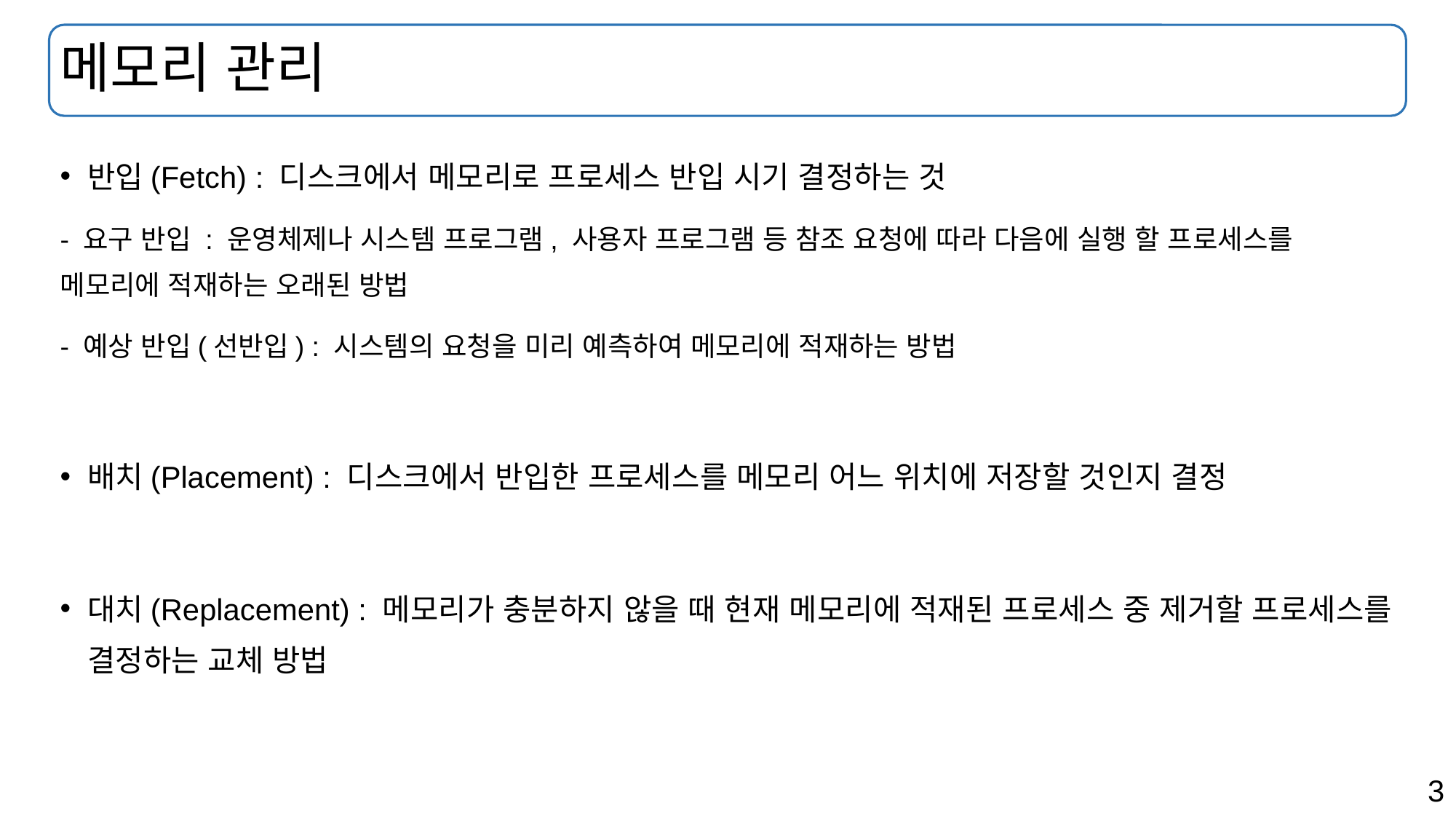

# 메모리 관리
반입(Fetch) : 디스크에서 메모리로 프로세스 반입 시기 결정하는 것
- 요구 반입 : 운영체제나 시스템 프로그램, 사용자 프로그램 등 참조 요청에 따라 다음에 실행 할 프로세스를 메모리에 적재하는 오래된 방법
- 예상 반입(선반입) : 시스템의 요청을 미리 예측하여 메모리에 적재하는 방법

배치(Placement) : 디스크에서 반입한 프로세스를 메모리 어느 위치에 저장할 것인지 결정

대치(Replacement) : 메모리가 충분하지 않을 때 현재 메모리에 적재된 프로세스 중 제거할 프로세스를 결정하는 교체 방법